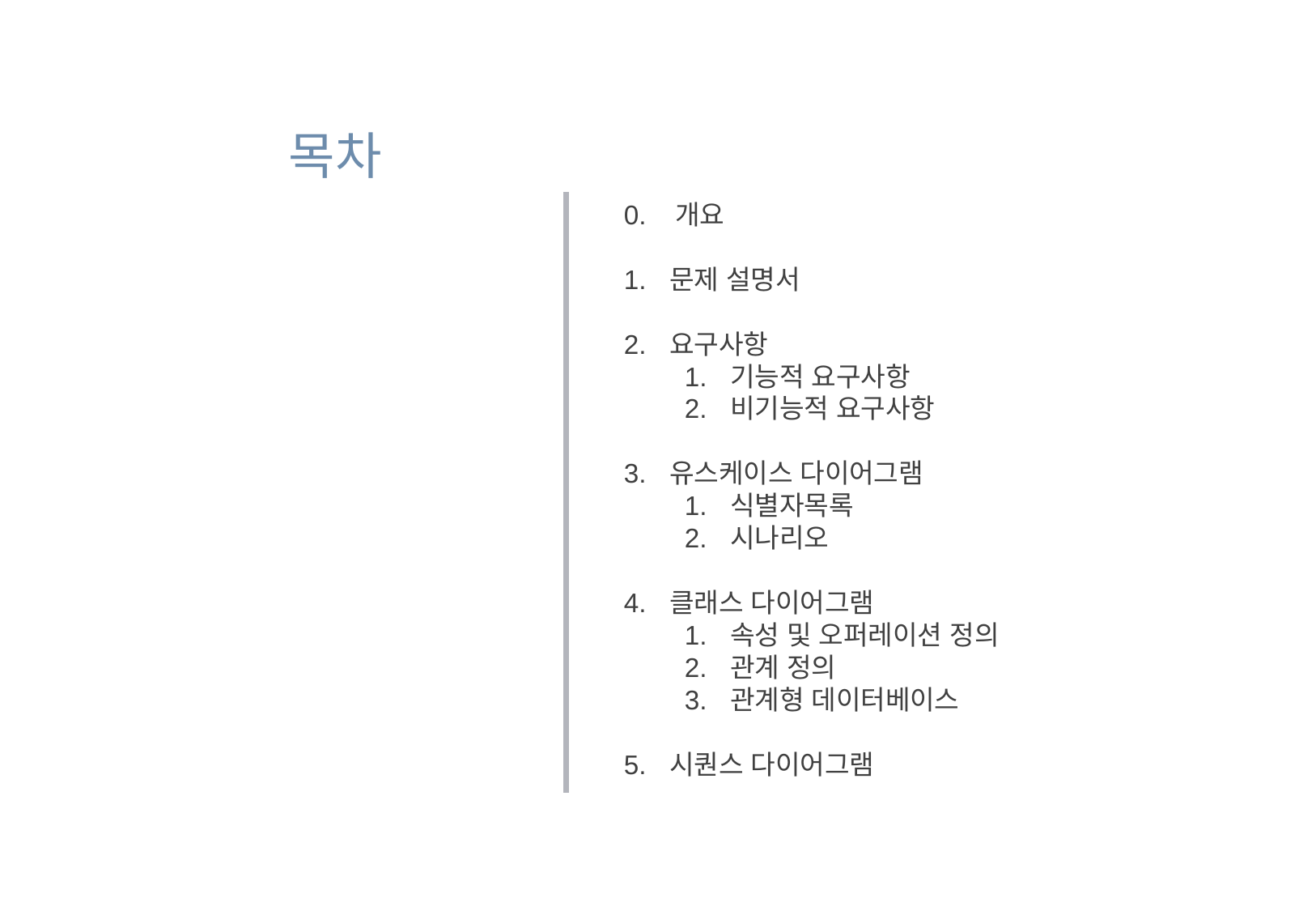

목차
0.   개요

문제 설명서

요구사항
기능적 요구사항
비기능적 요구사항

유스케이스 다이어그램
식별자목록
시나리오

클래스 다이어그램
속성 및 오퍼레이션 정의
관계 정의
관계형 데이터베이스

시퀀스 다이어그램